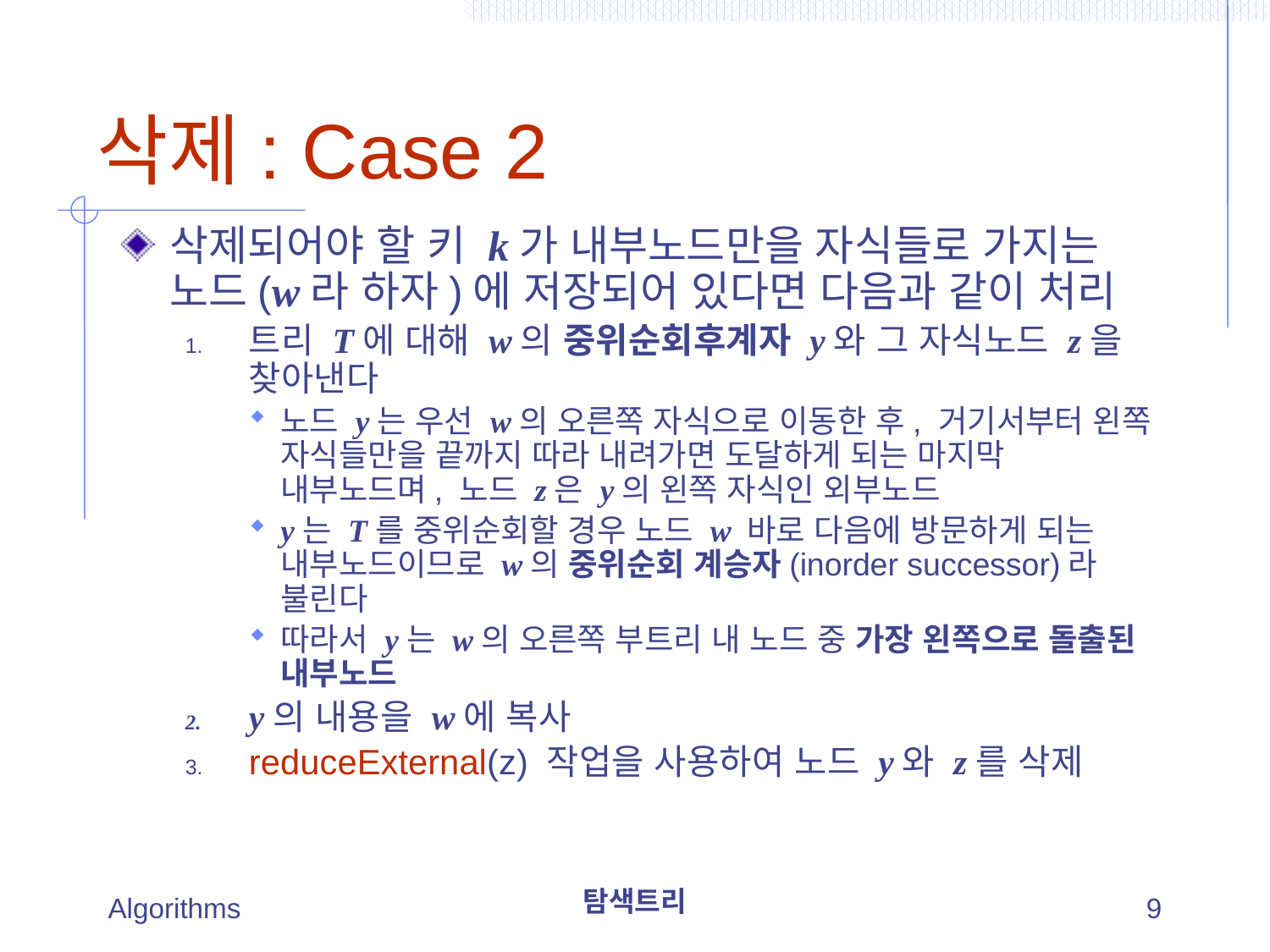

# 삭제: Case 2
삭제되어야 할 키 k가 내부노드만을 자식들로 가지는 노드(w라 하자)에 저장되어 있다면 다음과 같이 처리
트리 T에 대해 w의 중위순회후계자 y와 그 자식노드 z을 찾아낸다
노드 y는 우선 w의 오른쪽 자식으로 이동한 후, 거기서부터 왼쪽 자식들만을 끝까지 따라 내려가면 도달하게 되는 마지막 내부노드며, 노드 z은 y의 왼쪽 자식인 외부노드
y는 T를 중위순회할 경우 노드 w 바로 다음에 방문하게 되는 내부노드이므로 w의 중위순회 계승자(inorder successor)라 불린다
따라서 y는 w의 오른쪽 부트리 내 노드 중 가장 왼쪽으로 돌출된 내부노드
y의 내용을 w에 복사
reduceExternal(z) 작업을 사용하여 노드 y와 z를 삭제
Algorithms
탐색트리
9